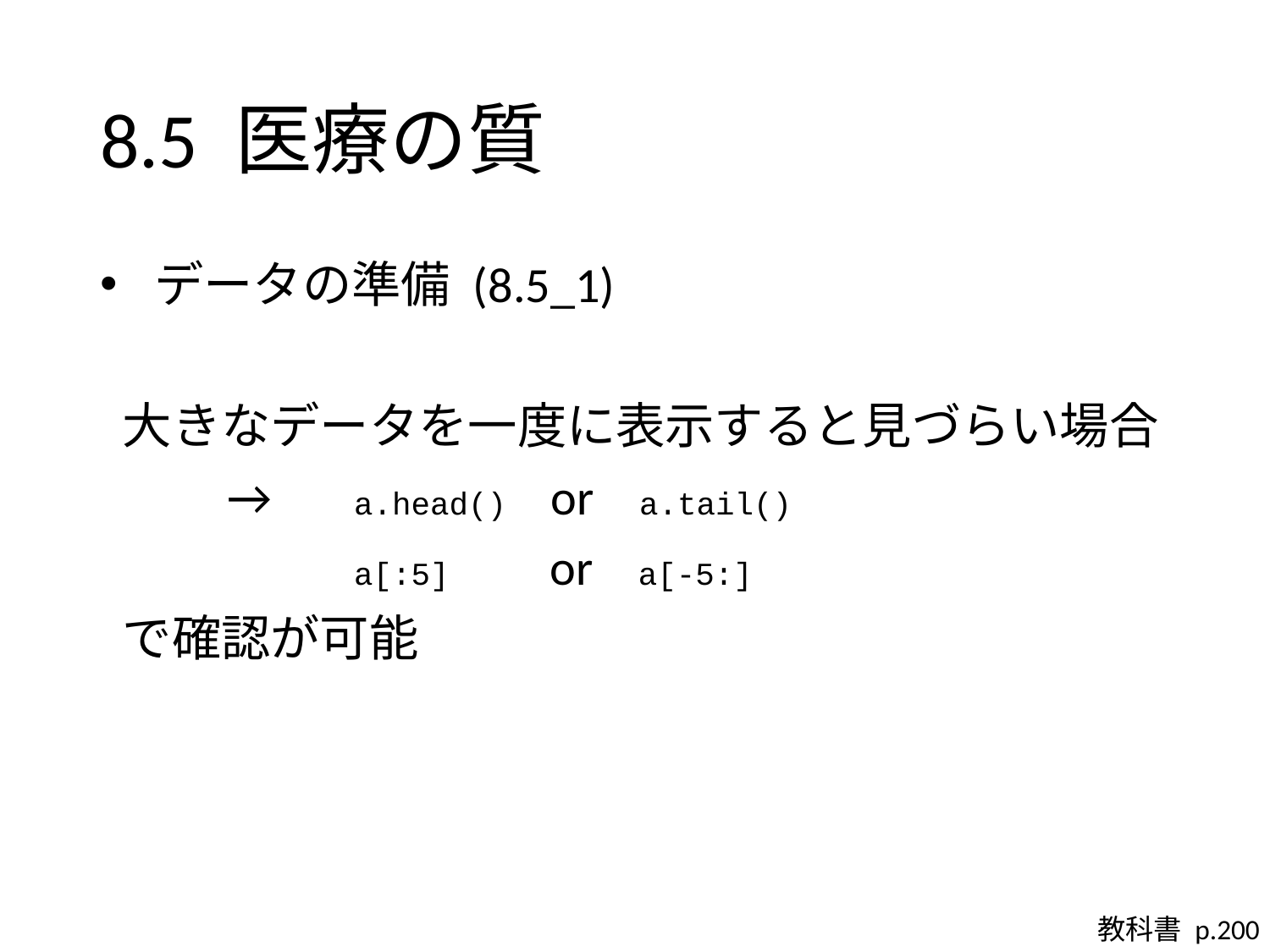

# 8.5 医療の質
 データの準備 (8.5_1)

 大きなデータを一度に表示すると見づらい場合
	→	a.head()    or    a.tail()
		a[:5]         or    a[-5:]
 で確認が可能
教科書 p.200